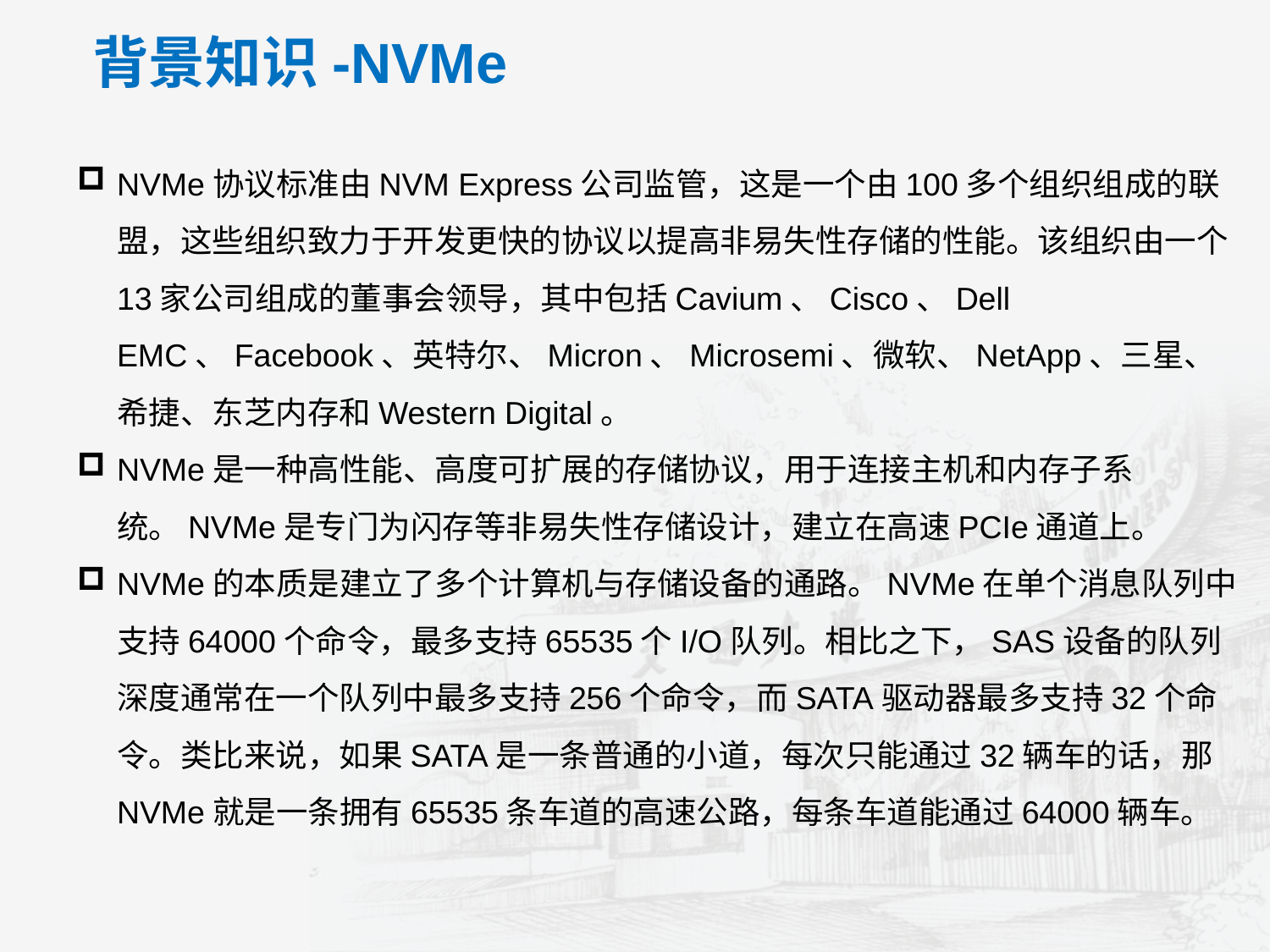

背景知识-NVMe

NVMe协议标准由NVM Express公司监管，这是一个由100多个组织组成的联盟，这些组织致力于开发更快的协议以提高非易失性存储的性能。该组织由一个13家公司组成的董事会领导，其中包括Cavium、Cisco、Dell EMC、Facebook、英特尔、Micron、Microsemi、微软、NetApp、三星、希捷、东芝内存和Western Digital。
NVMe是一种高性能、高度可扩展的存储协议，用于连接主机和内存子系统。NVMe是专门为闪存等非易失性存储设计，建立在高速PCIe通道上。
NVMe的本质是建立了多个计算机与存储设备的通路。NVMe在单个消息队列中支持64000个命令，最多支持65535个I/O队列。相比之下，SAS设备的队列深度通常在一个队列中最多支持256个命令，而SATA驱动器最多支持32个命令。类比来说，如果SATA是一条普通的小道，每次只能通过32辆车的话，那NVMe就是一条拥有65535条车道的高速公路，每条车道能通过64000辆车。